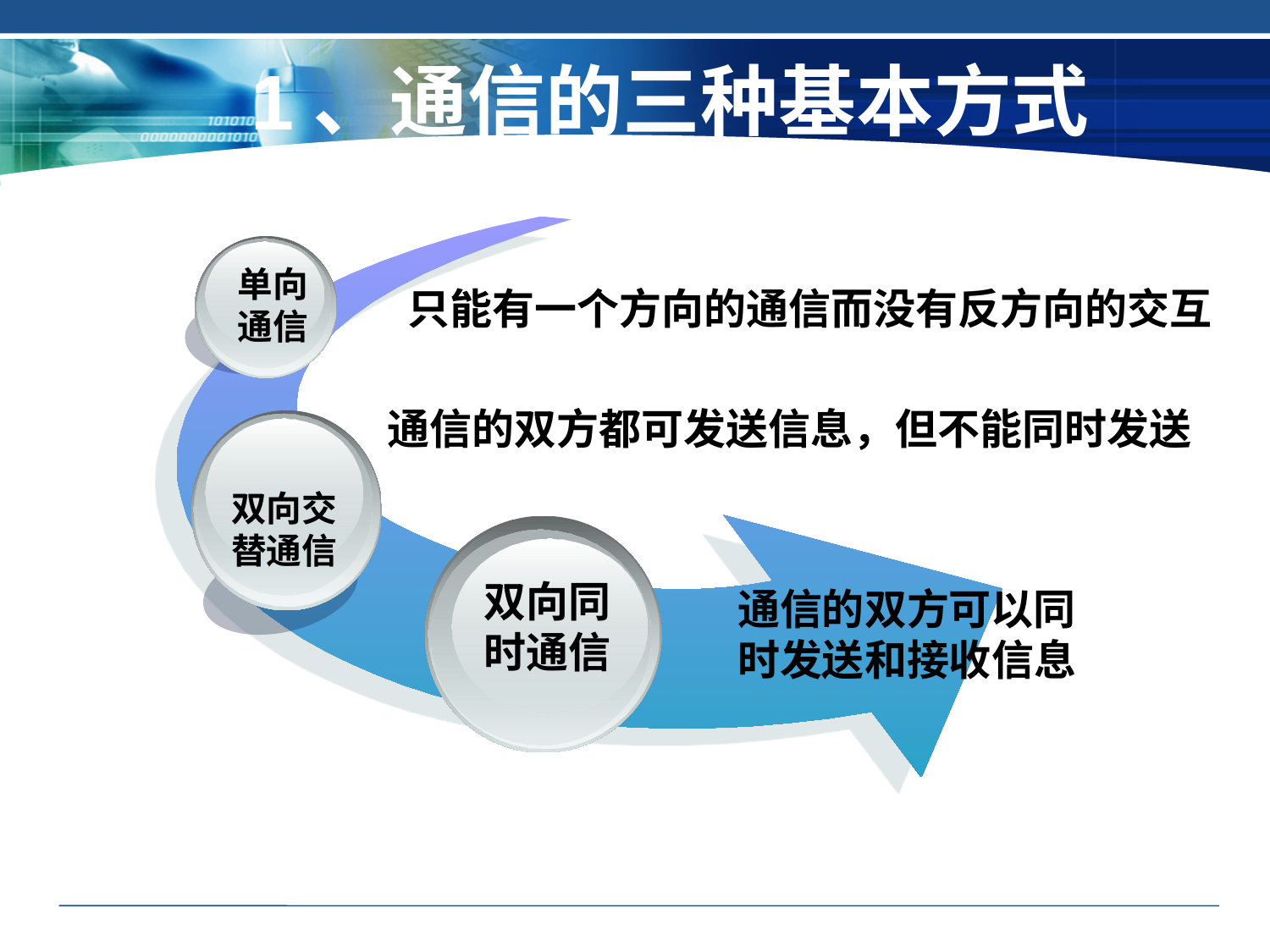

1、通信的三种基本方式

单向
通信
只能有一个方向的通信而没有反方向的交互

通信的双方都可发送信息，但不能同时发送

双向交
替通信

双向同
时通信
通信的双方可以同
时发送和接收信息